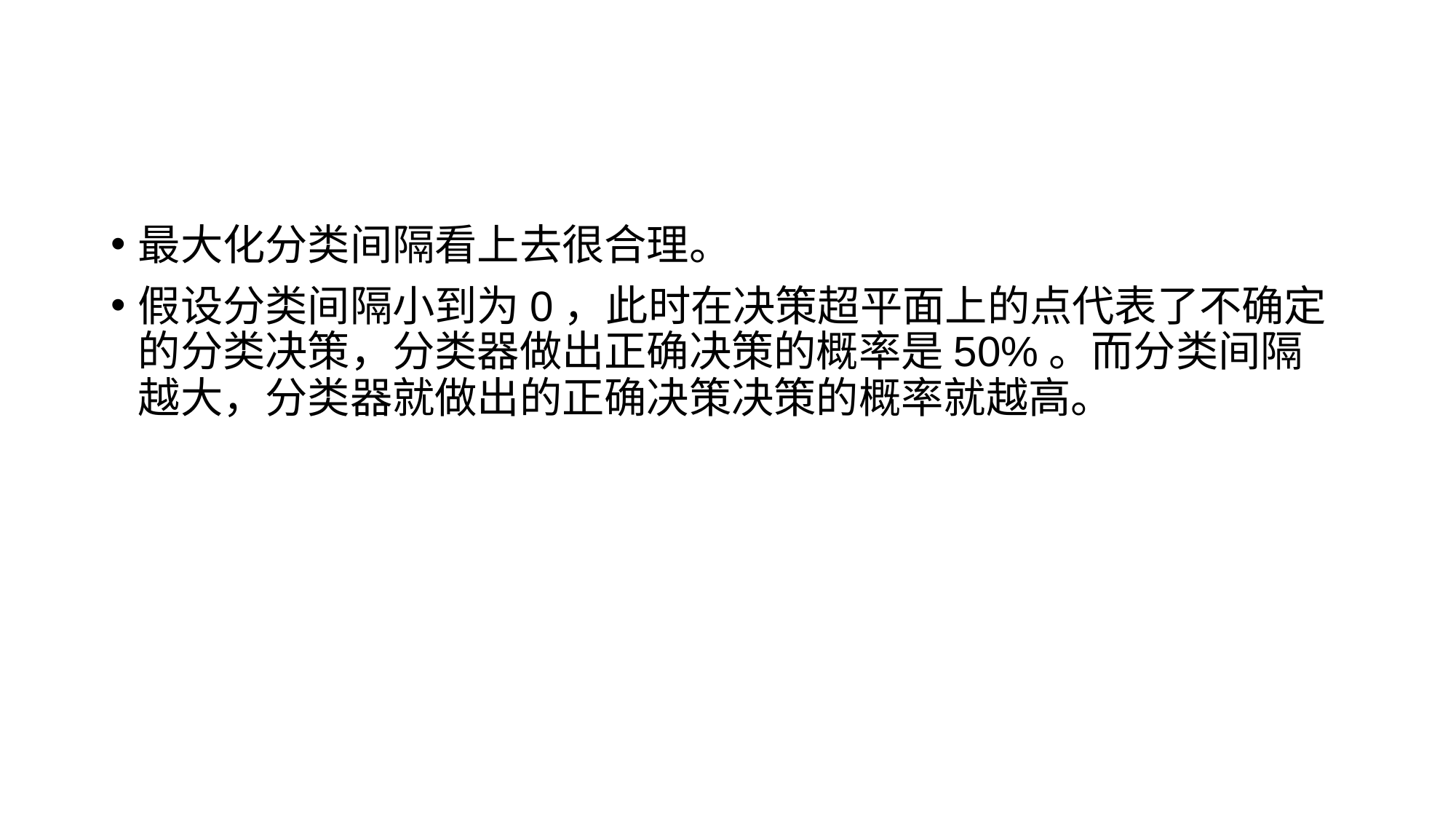

#
最大化分类间隔看上去很合理。
假设分类间隔小到为0，此时在决策超平面上的点代表了不确定的分类决策，分类器做出正确决策的概率是50%。而分类间隔越大，分类器就做出的正确决策决策的概率就越高。